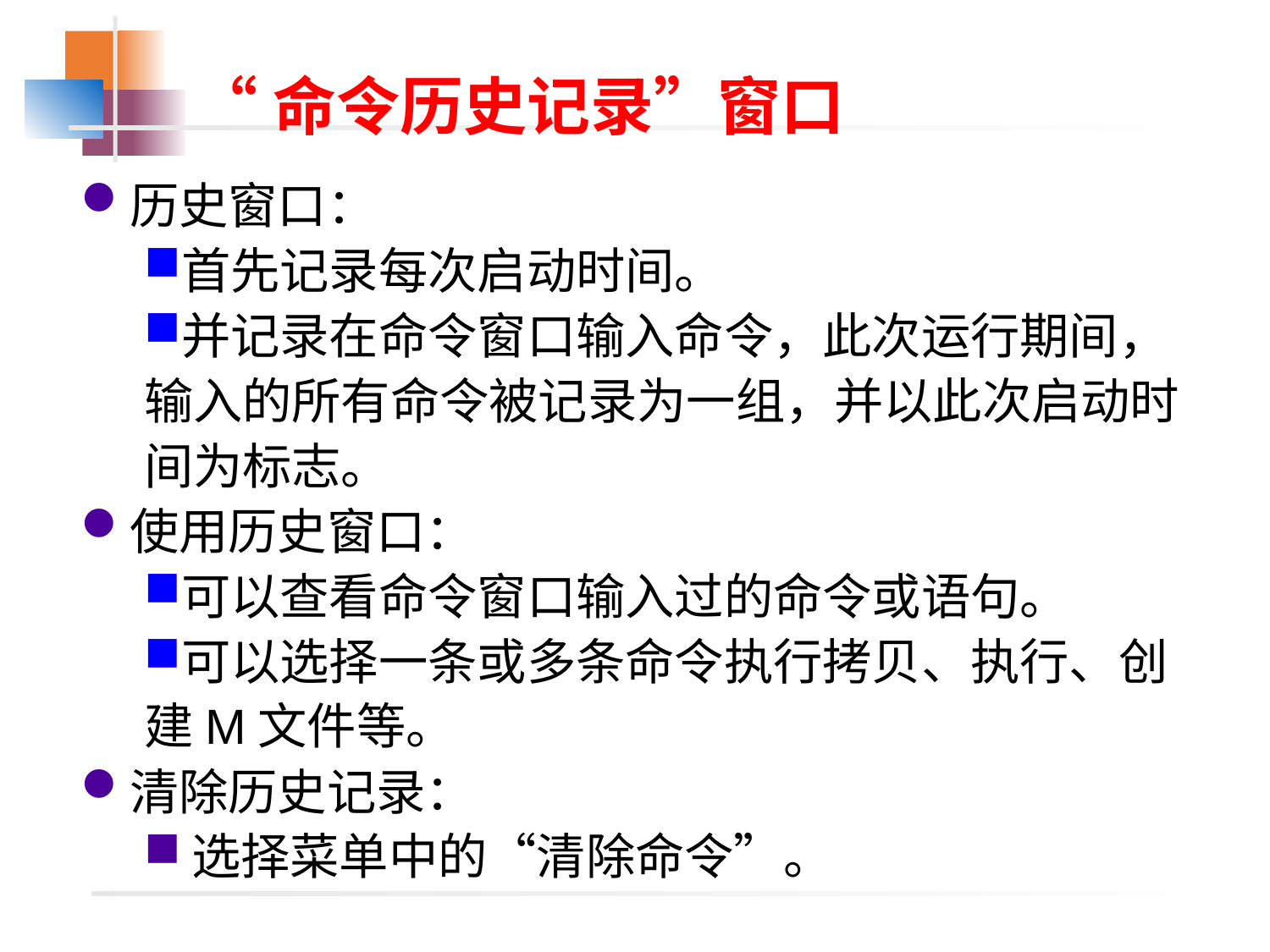

# “命令历史记录”窗口
历史窗口：
首先记录每次启动时间。
并记录在命令窗口输入命令，此次运行期间，输入的所有命令被记录为一组，并以此次启动时间为标志。
使用历史窗口：
可以查看命令窗口输入过的命令或语句。
可以选择一条或多条命令执行拷贝、执行、创建M文件等。
清除历史记录：
选择菜单中的“清除命令”。